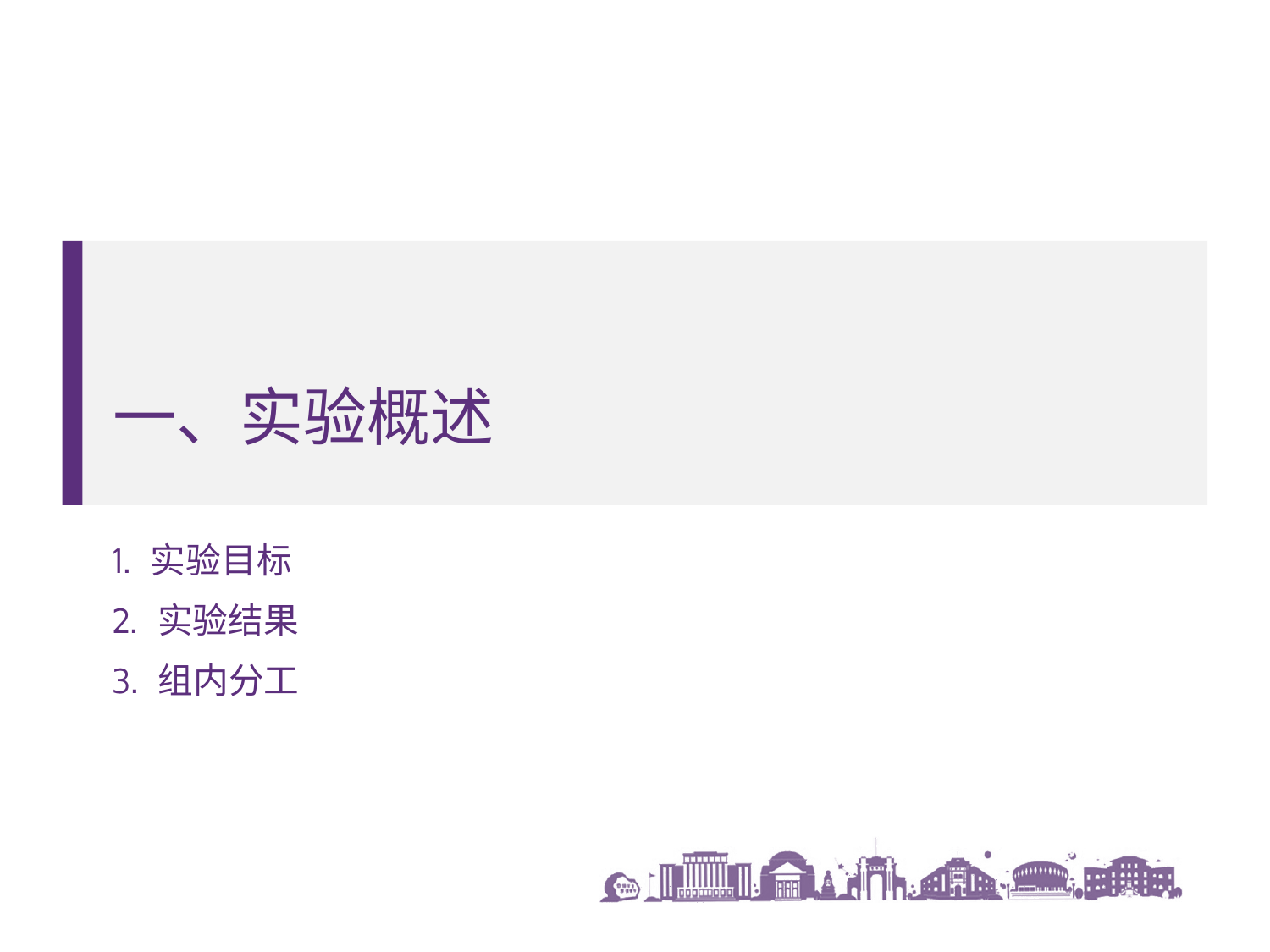

# 一、实验概述
1. 实验目标
2. 实验结果
3. 组内分工